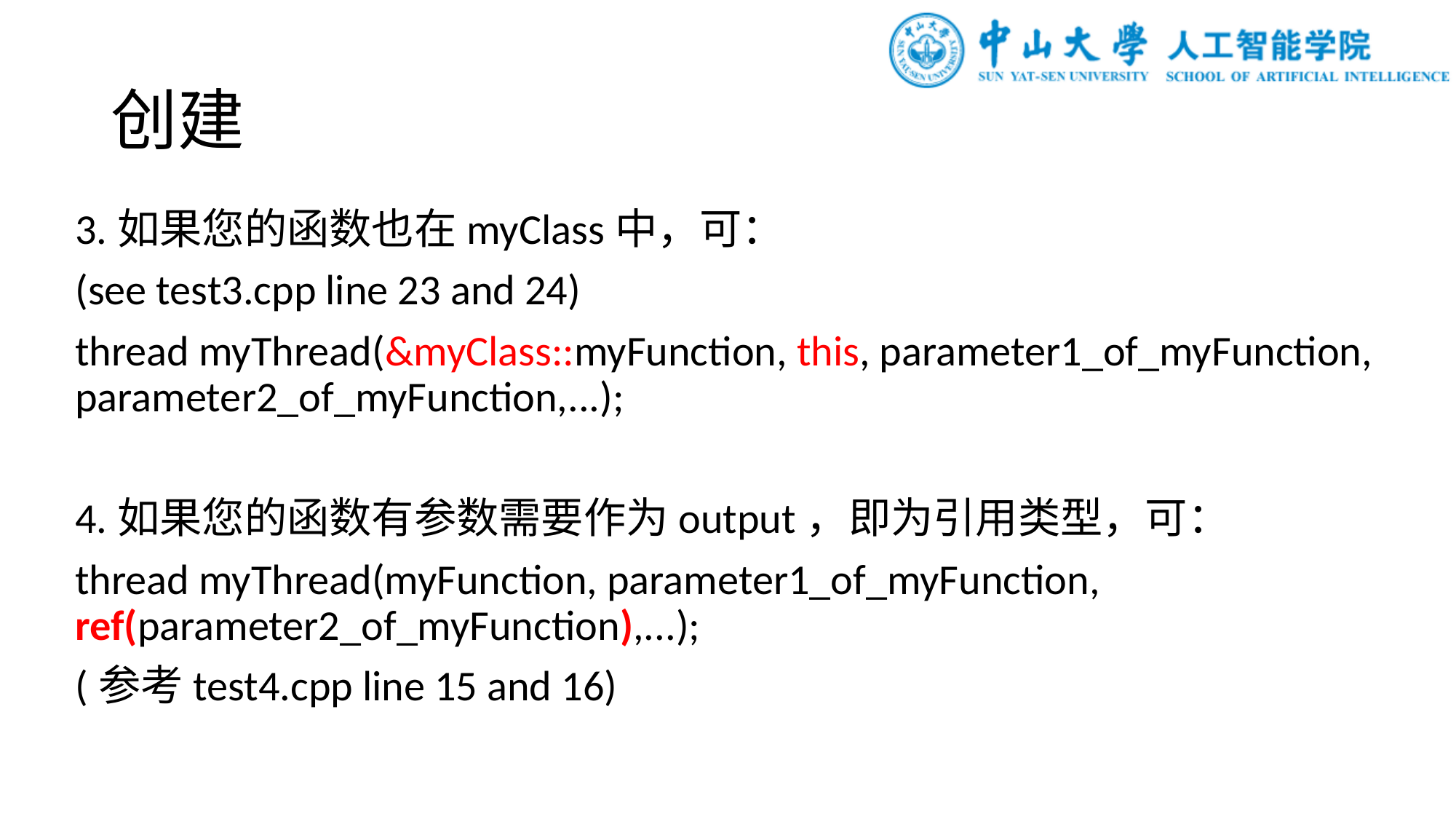

# 创建
3.如果您的函数也在myClass中，可：
(see test3.cpp line 23 and 24)
thread myThread(&myClass::myFunction, this, parameter1_of_myFunction, parameter2_of_myFunction,...);

4.如果您的函数有参数需要作为output，即为引用类型，可：
thread myThread(myFunction, parameter1_of_myFunction, ref(parameter2_of_myFunction),...);
(参考test4.cpp line 15 and 16)